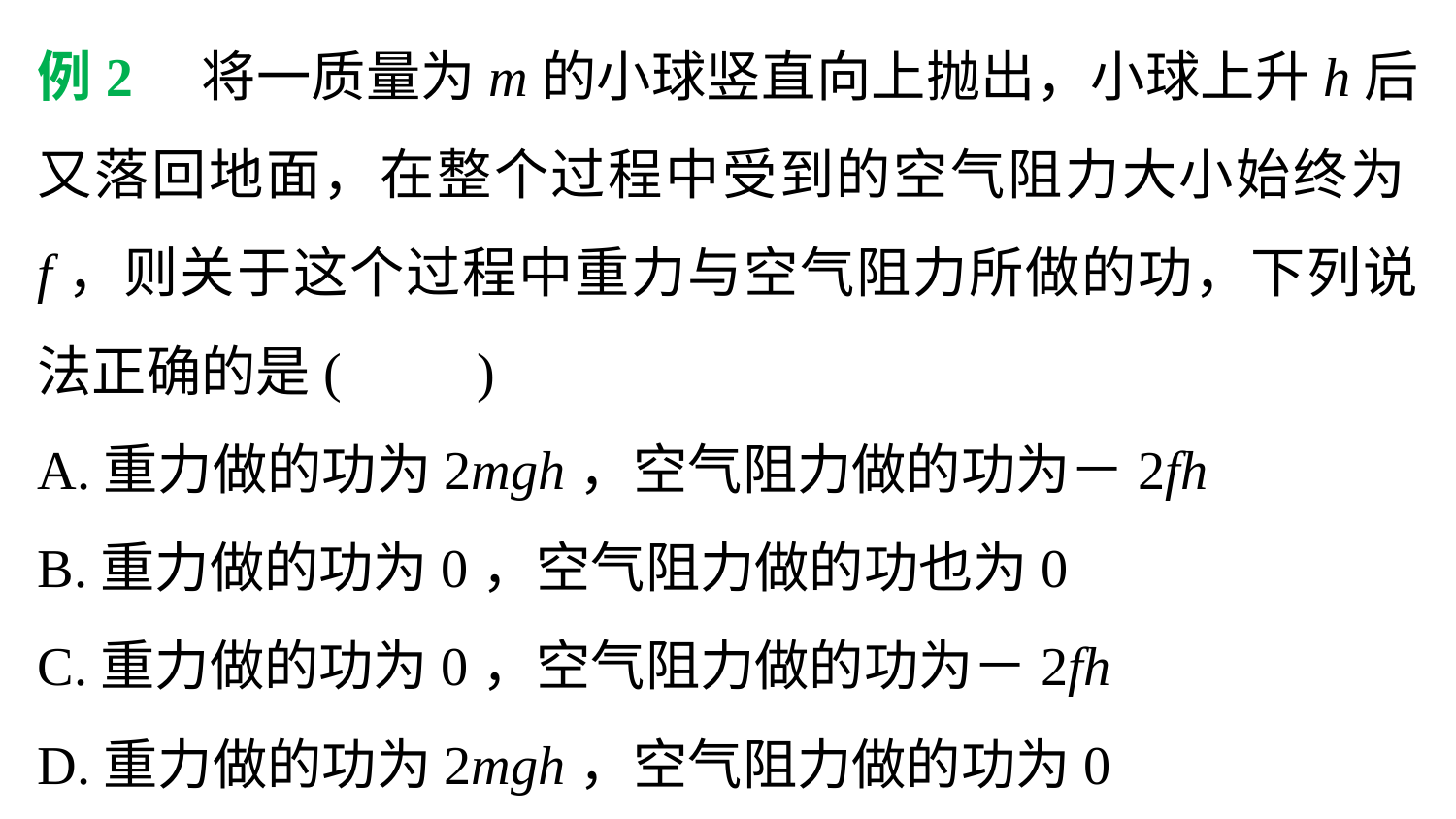

例2　将一质量为m的小球竖直向上抛出，小球上升h后又落回地面，在整个过程中受到的空气阻力大小始终为f，则关于这个过程中重力与空气阻力所做的功，下列说法正确的是(　　)
A.重力做的功为2mgh，空气阻力做的功为－2fh
B.重力做的功为0，空气阻力做的功也为0
C.重力做的功为0，空气阻力做的功为－2fh
D.重力做的功为2mgh，空气阻力做的功为0